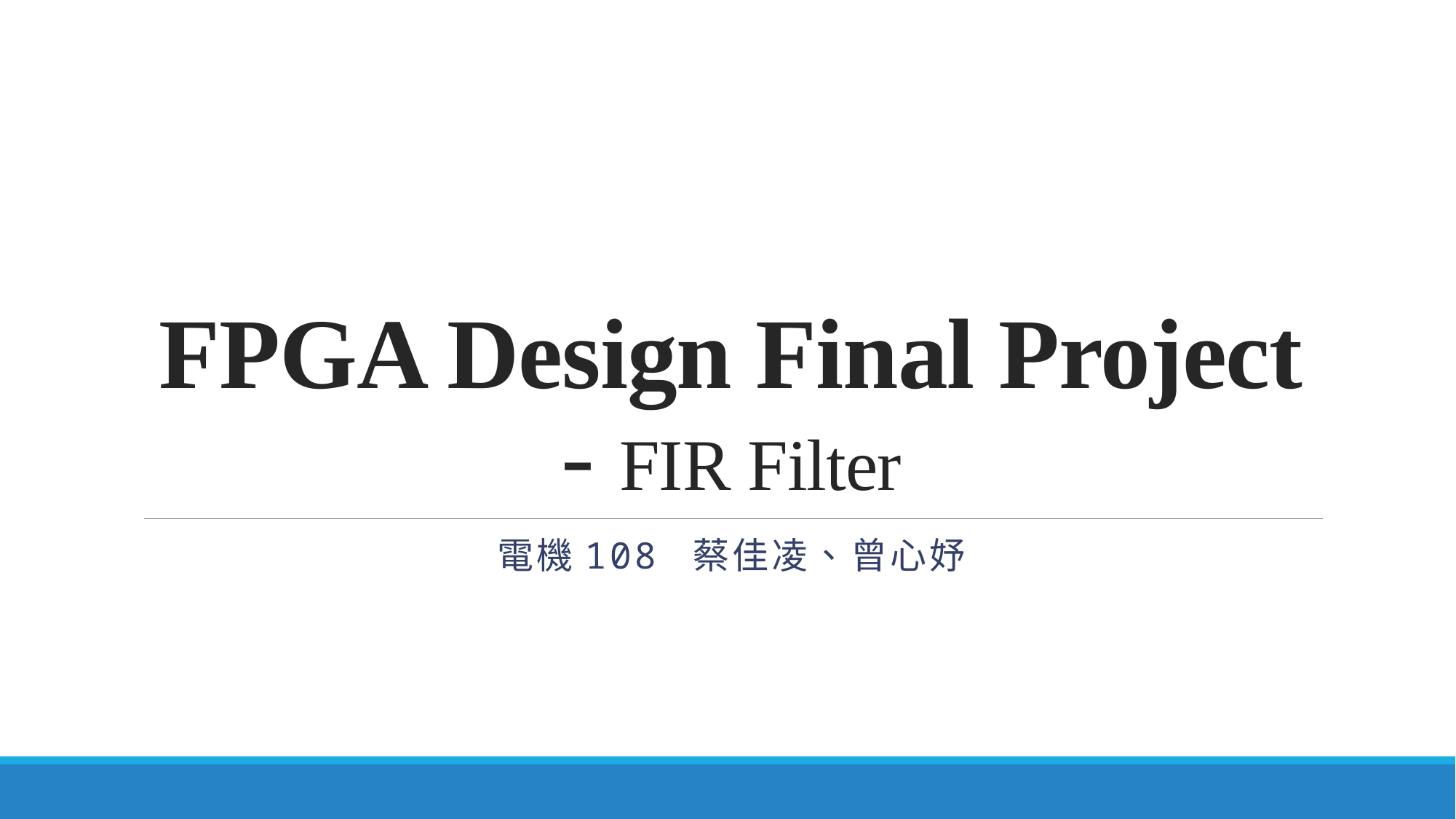

# FPGA Design Final Project - FIR Filter
電機108 蔡佳凌、曾心妤